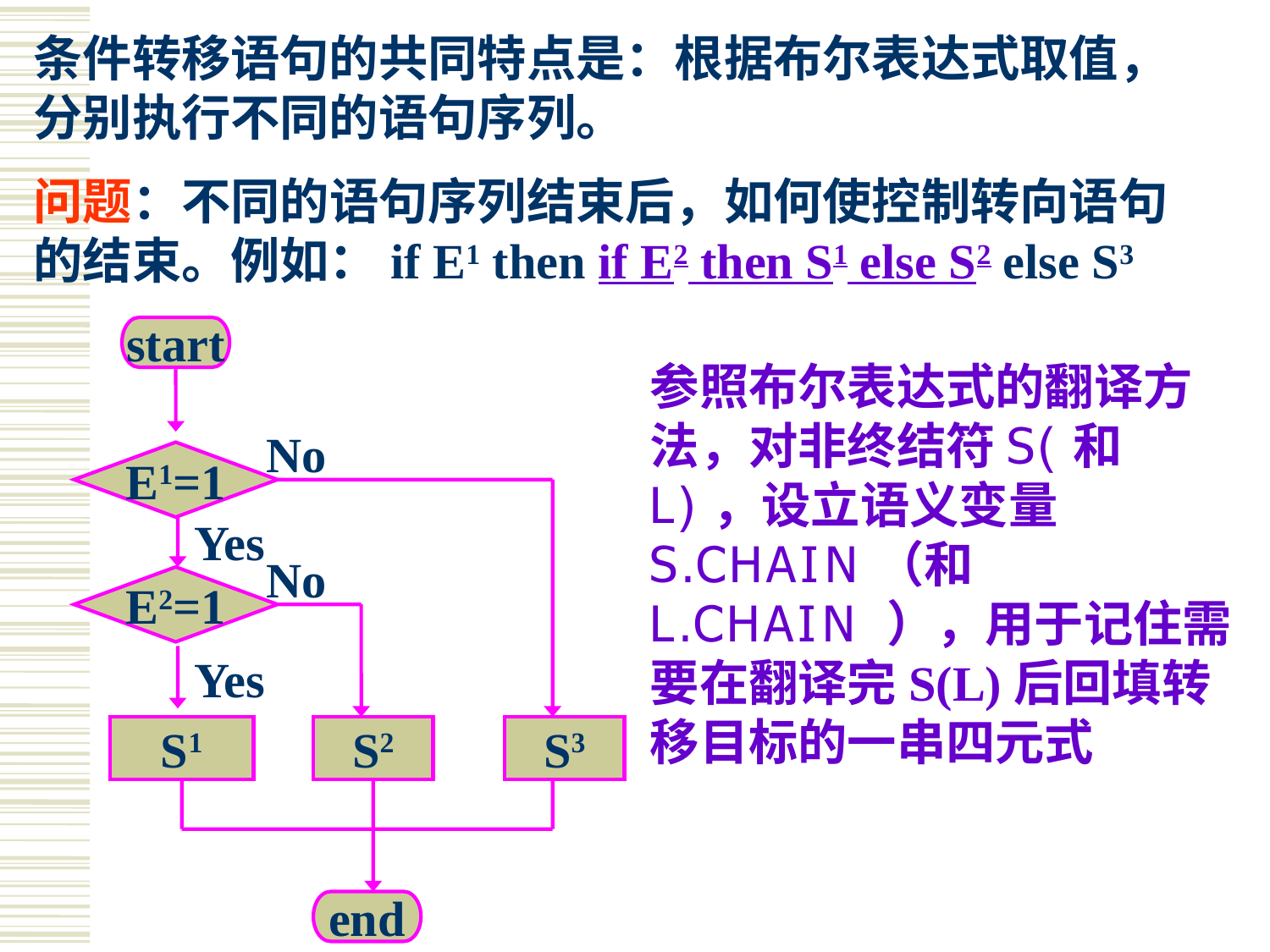

条件转移语句的共同特点是：根据布尔表达式取值，分别执行不同的语句序列。
问题：不同的语句序列结束后，如何使控制转向语句的结束。例如：if E1 then if E2 then S1 else S2 else S3
start

No
E1=1

Yes

No
E2=1

Yes

S1
S2
S3

end
参照布尔表达式的翻译方法，对非终结符S(和L)，设立语义变量S.CHAIN（和L.CHAIN ），用于记住需要在翻译完S(L)后回填转移目标的一串四元式